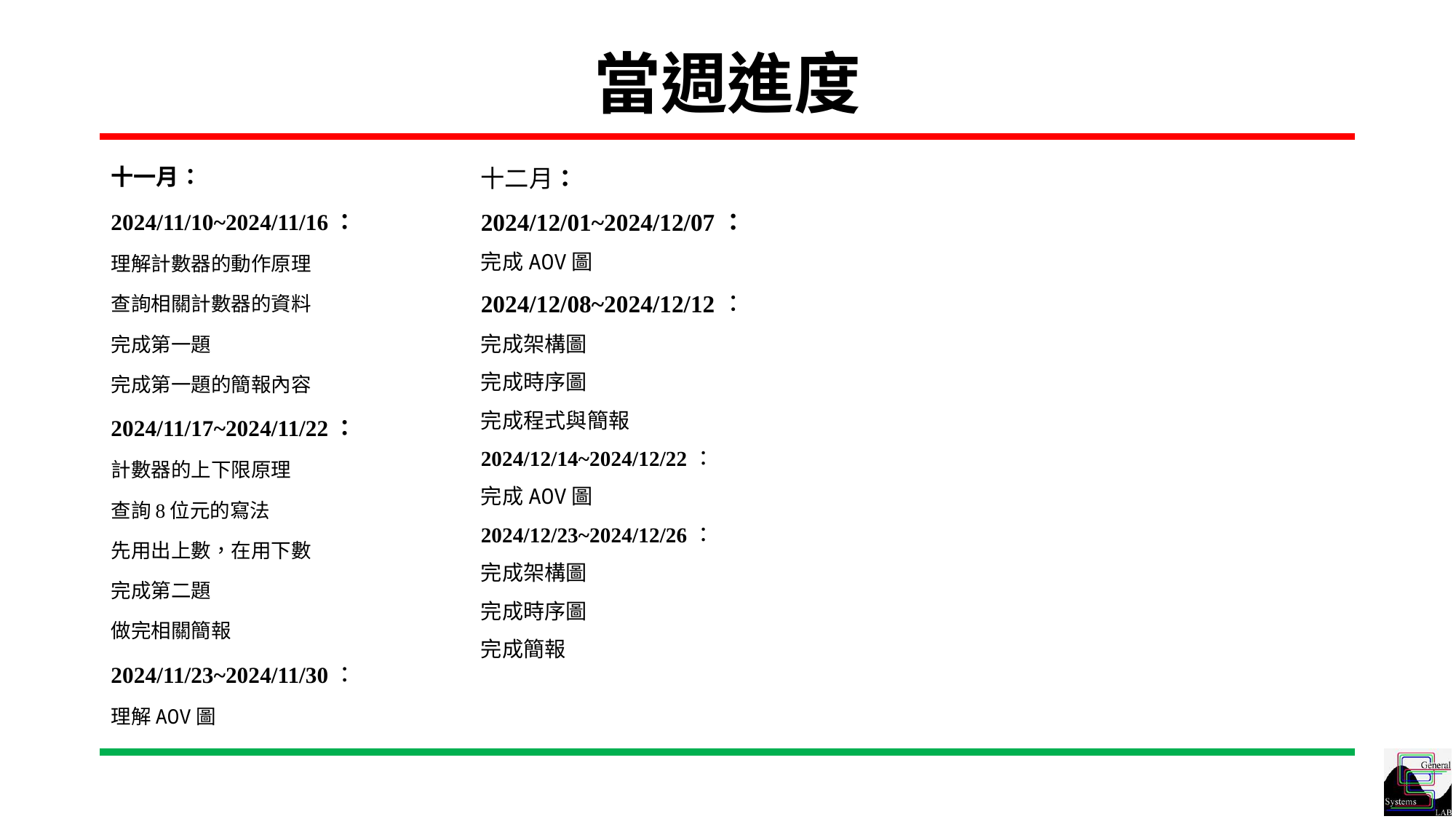

# 當週進度
十一月：
2024/11/10~2024/11/16：
理解計數器的動作原理
查詢相關計數器的資料
完成第一題
完成第一題的簡報內容
2024/11/17~2024/11/22：
計數器的上下限原理
查詢8位元的寫法
先用出上數，在用下數
完成第二題
做完相關簡報
2024/11/23~2024/11/30：
理解AOV圖

十二月：
2024/12/01~2024/12/07：
完成AOV圖
2024/12/08~2024/12/12：
完成架構圖
完成時序圖
完成程式與簡報
2024/12/14~2024/12/22：
完成AOV圖
2024/12/23~2024/12/26：
完成架構圖
完成時序圖
完成簡報